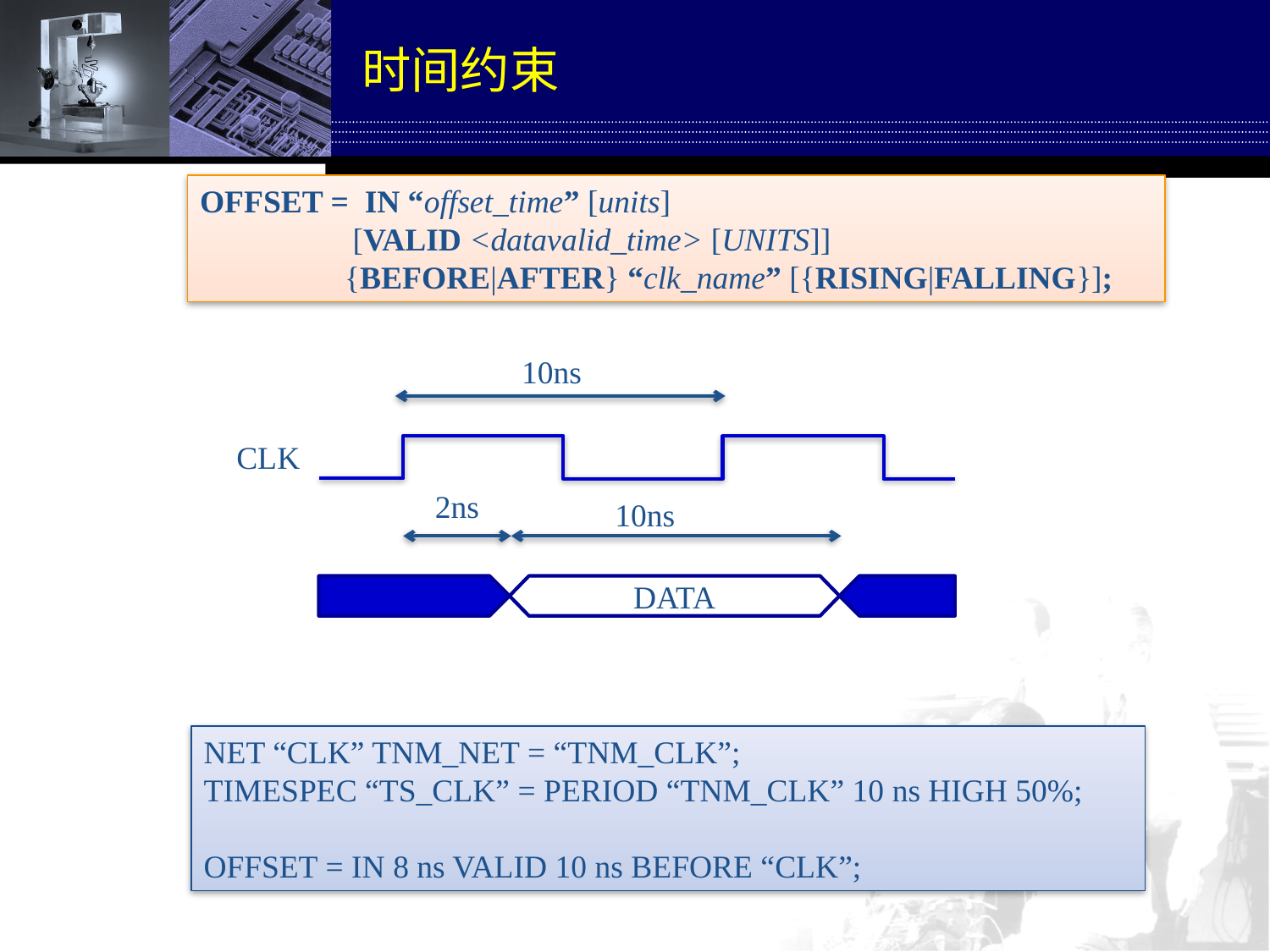

# 时间约束
OFFSET =  IN “offset_time” [units]
                   [VALID <datavalid_time> [UNITS]]
                  {BEFORE|AFTER} “clk_name” [{RISING|FALLING}];
10ns
CLK

2ns
10ns

DATA

NET “CLK” TNM_NET = “TNM_CLK”;
TIMESPEC “TS_CLK” = PERIOD “TNM_CLK” 10 ns HIGH 50%;

OFFSET = IN 8 ns VALID 10 ns BEFORE “CLK”;